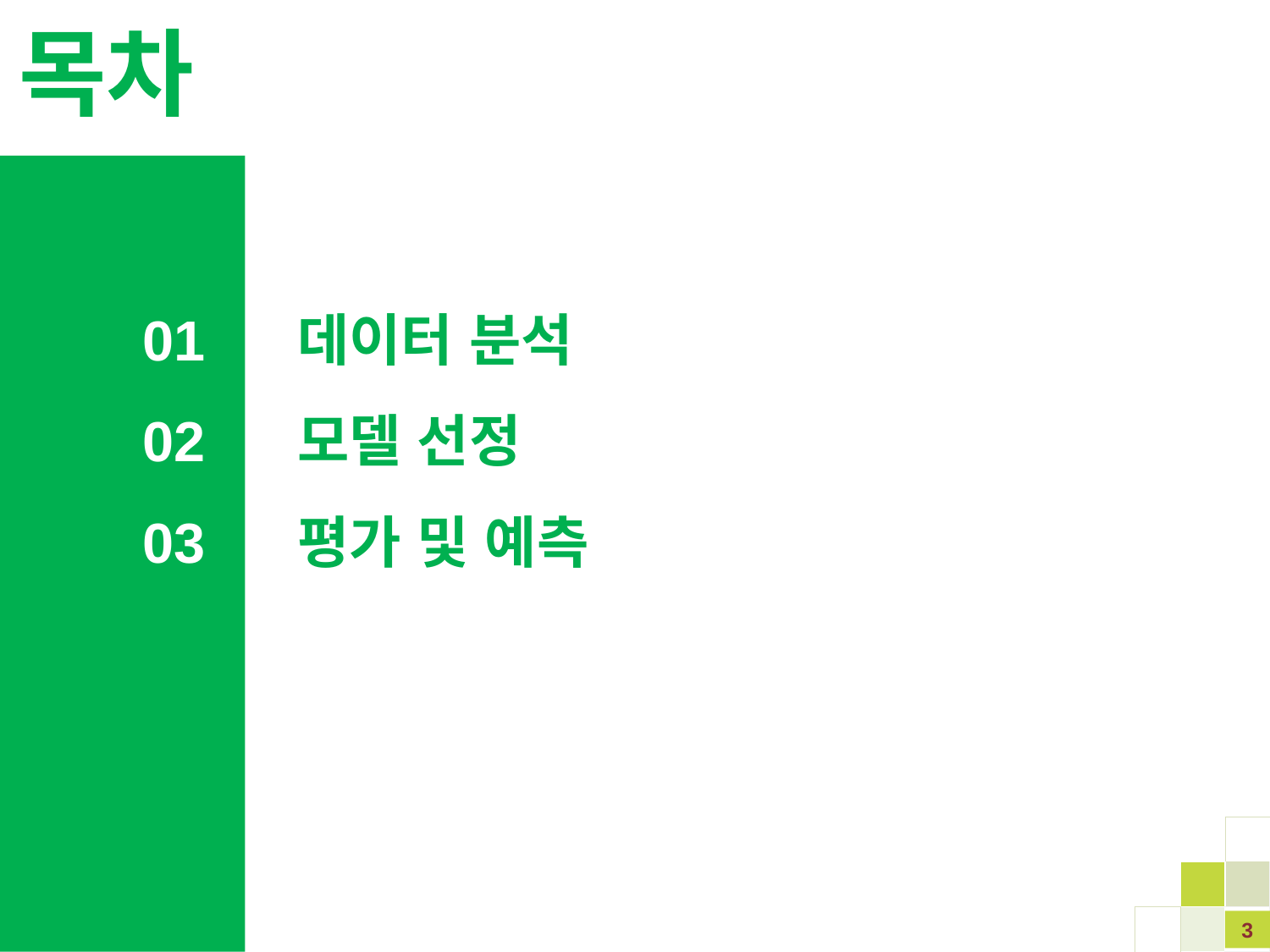

목차

01     데이터 분석
02     모델 선정
03     평가 및 예측
3